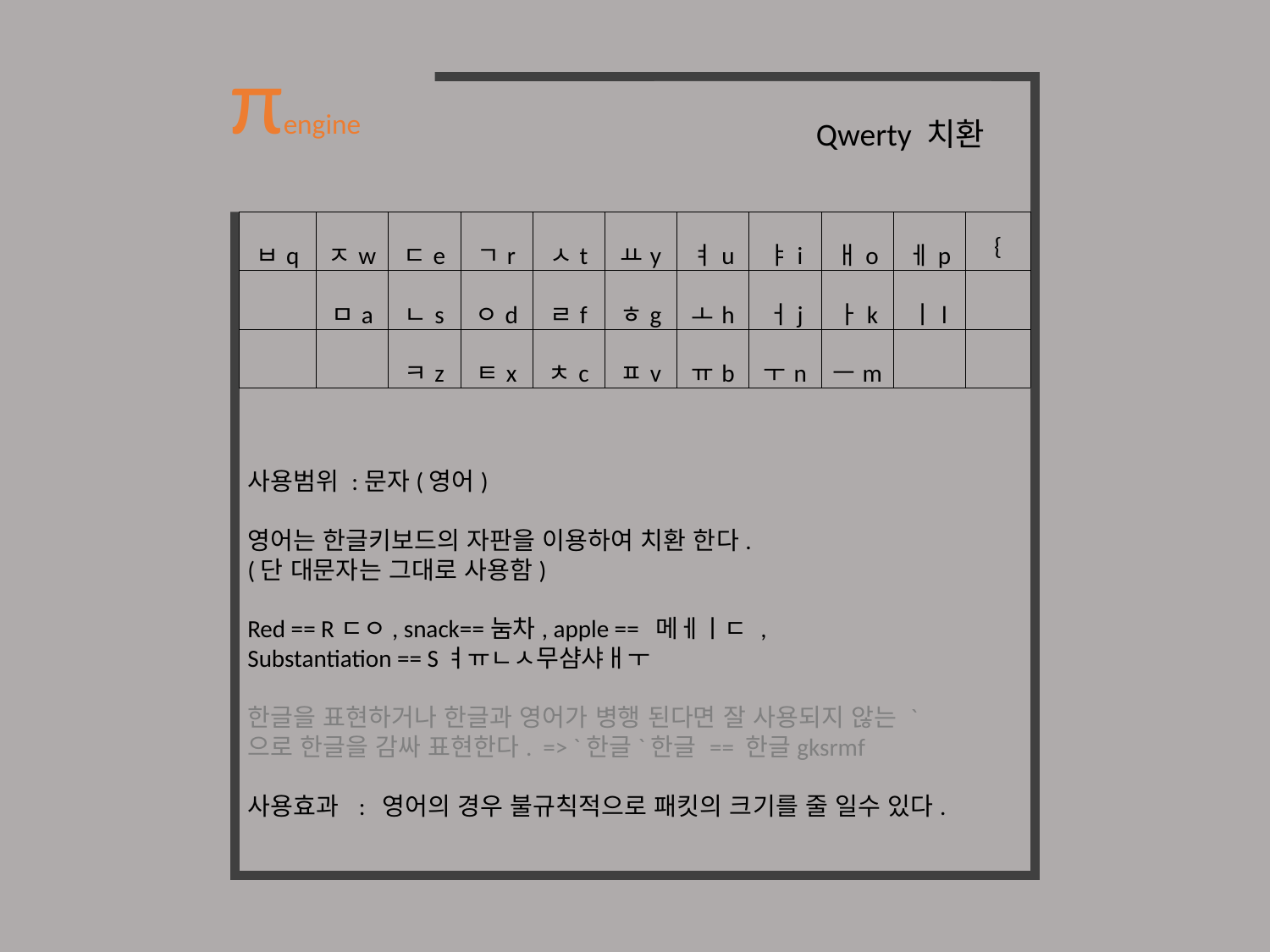

πengine

Qwerty 치환
| ㅂq | ㅈw | ㄷe | ㄱr | ㅅt | ㅛy | ㅕu | ㅑi | ㅐo | ㅔp | { |
| --- | --- | --- | --- | --- | --- | --- | --- | --- | --- | --- |
|  | ㅁa | ㄴs | ㅇd | ㄹf | ㅎg | ㅗh | ㅓj | ㅏk | ㅣl |  |
|  |  | ㅋz | ㅌx | ㅊc | ㅍv | ㅠb | ㅜn | ㅡm |  |  |
사용범위 :문자(영어)

영어는 한글키보드의 자판을 이용하여 치환 한다.
(단 대문자는 그대로 사용함)

Red == Rㄷㅇ, snack==눔차, apple ==  메ㅔㅣㄷ ,
Substantiation == Sㅕㅠㄴㅅ무샴샤ㅐㅜ

한글을 표현하거나 한글과 영어가 병행 된다면 잘 사용되지 않는 `
으로 한글을 감싸 표현한다.  => `한글`한글 == 한글gksrmf

사용효과  :  영어의 경우 불규칙적으로 패킷의 크기를 줄 일수 있다.